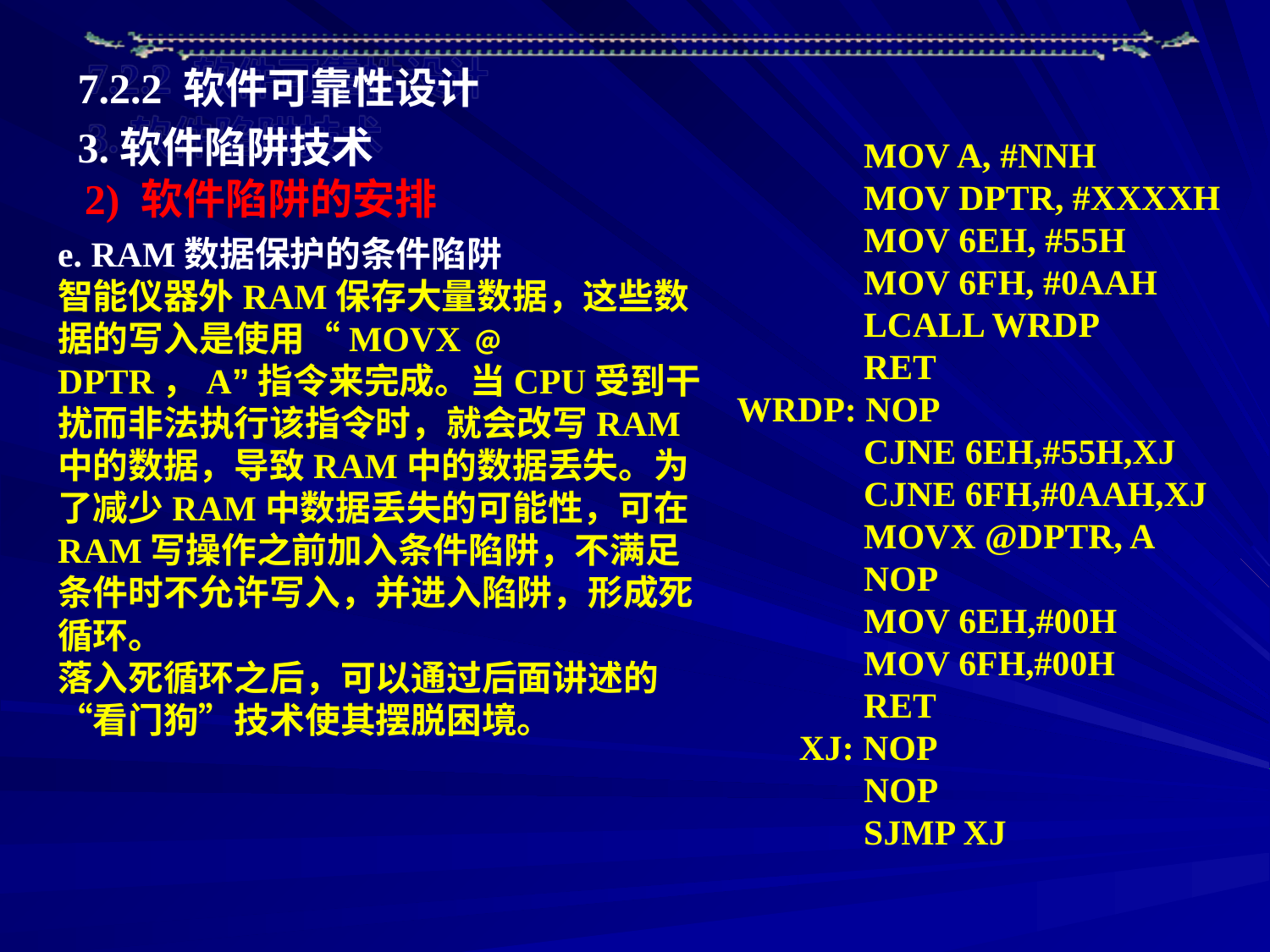

7.2.2 软件可靠性设计
3.软件陷阱技术
	MOV A, #NNH
	MOV DPTR, #XXXXH
	MOV 6EH, #55H
	MOV 6FH, #0AAH
	LCALL WRDP
	RET
WRDP: NOP
	CJNE 6EH,#55H,XJ
	CJNE 6FH,#0AAH,XJ
	MOVX @DPTR, A
	NOP
	MOV 6EH,#00H
	MOV 6FH,#00H
	RET
       XJ: NOP
	NOP
	SJMP XJ
2) 软件陷阱的安排
e. RAM数据保护的条件陷阱
智能仪器外RAM保存大量数据，这些数据的写入是使用“MOVX ﹫DPTR，A”指令来完成。当CPU受到干扰而非法执行该指令时，就会改写RAM中的数据，导致RAM中的数据丢失。为了减少RAM中数据丢失的可能性，可在RAM写操作之前加入条件陷阱，不满足条件时不允许写入，并进入陷阱，形成死循环。
落入死循环之后，可以通过后面讲述的“看门狗”技术使其摆脱困境。